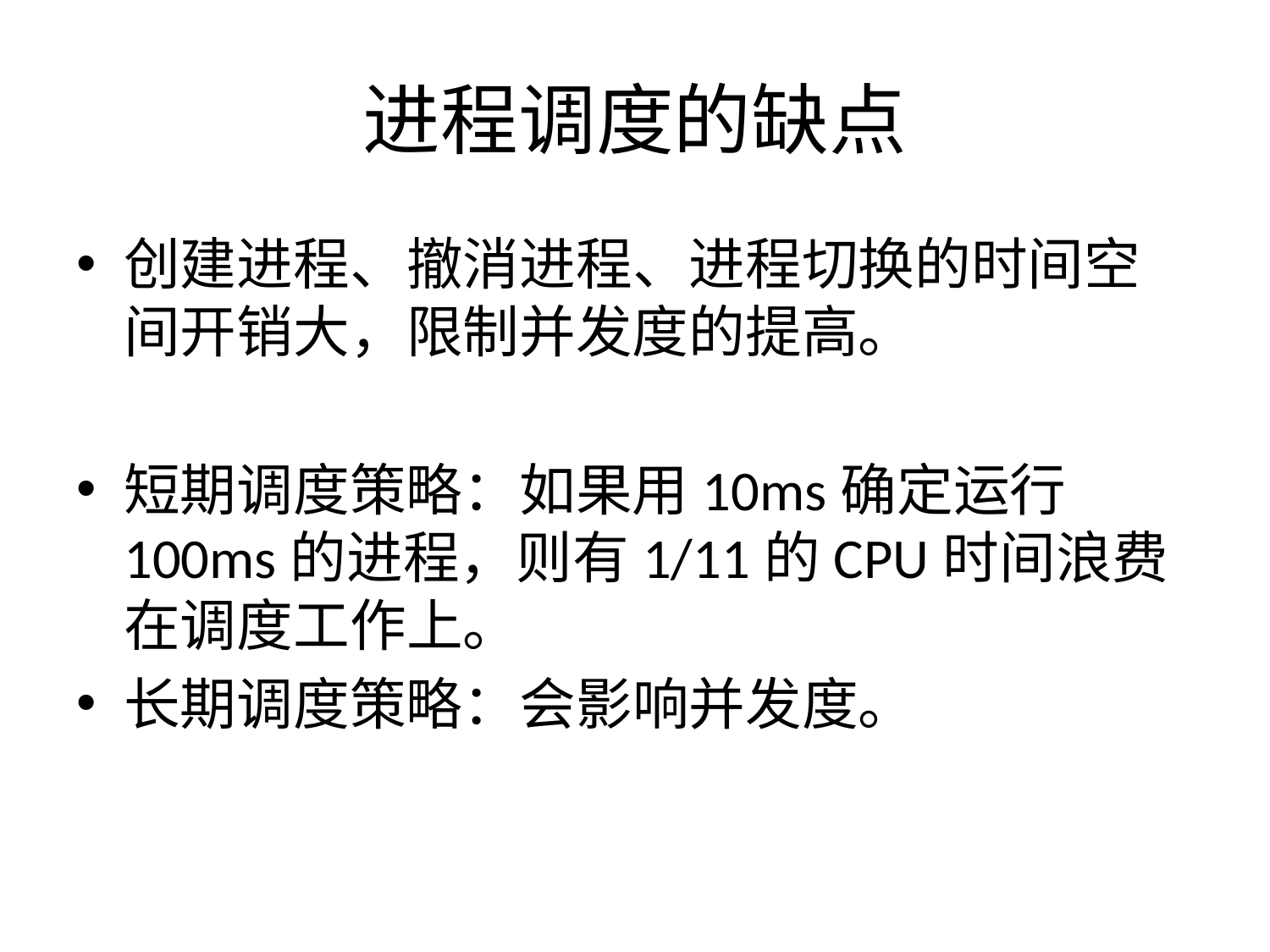

# 进程调度的缺点
创建进程、撤消进程、进程切换的时间空间开销大，限制并发度的提高。

短期调度策略：如果用10ms确定运行100ms的进程，则有1/11的CPU时间浪费在调度工作上。
长期调度策略：会影响并发度。